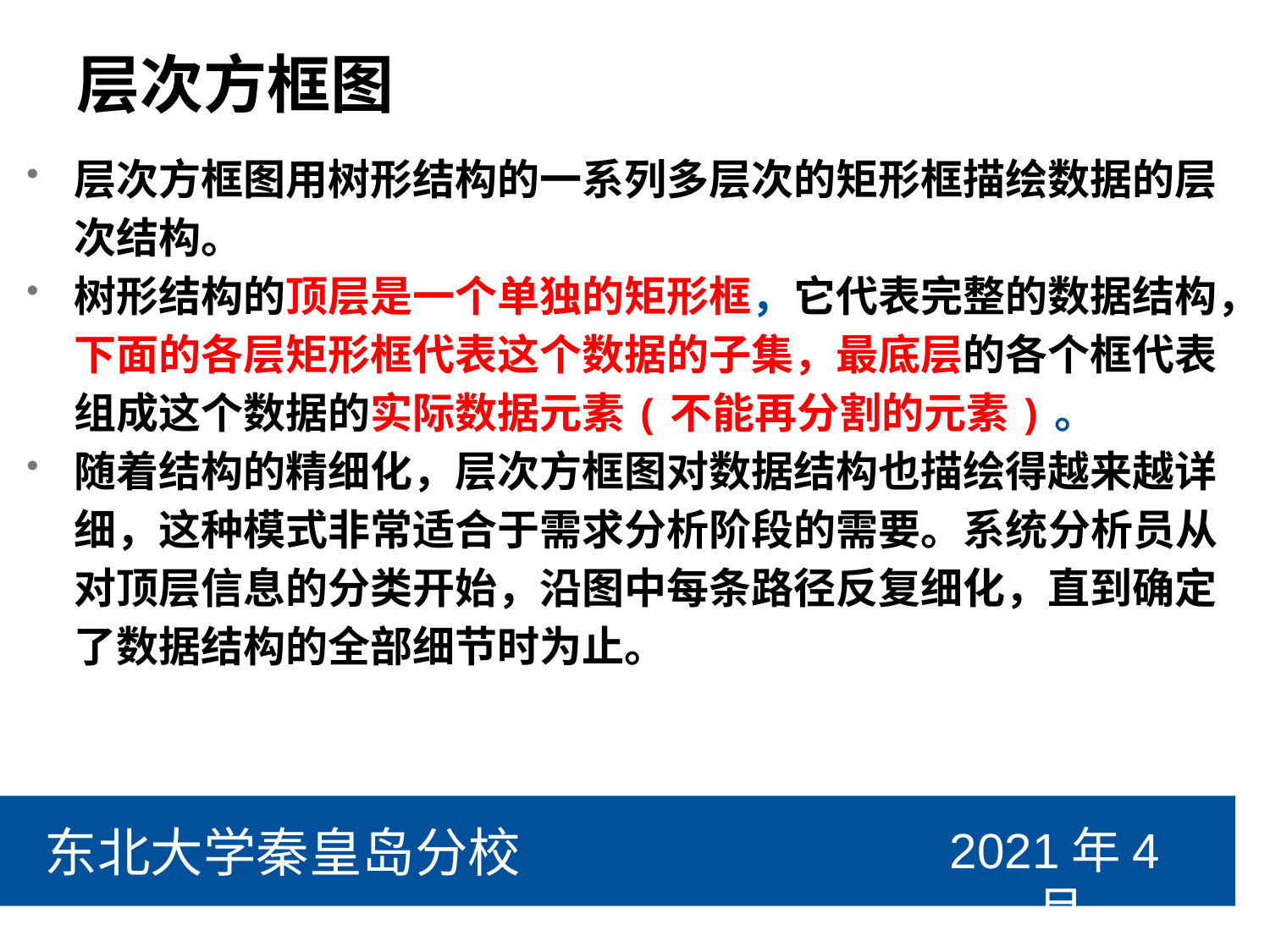

# 层次方框图
层次方框图用树形结构的一系列多层次的矩形框描绘数据的层次结构。
树形结构的顶层是一个单独的矩形框，它代表完整的数据结构，下面的各层矩形框代表这个数据的子集，最底层的各个框代表组成这个数据的实际数据元素(不能再分割的元素)。
随着结构的精细化，层次方框图对数据结构也描绘得越来越详细，这种模式非常适合于需求分析阶段的需要。系统分析员从对顶层信息的分类开始，沿图中每条路径反复细化，直到确定了数据结构的全部细节时为止。